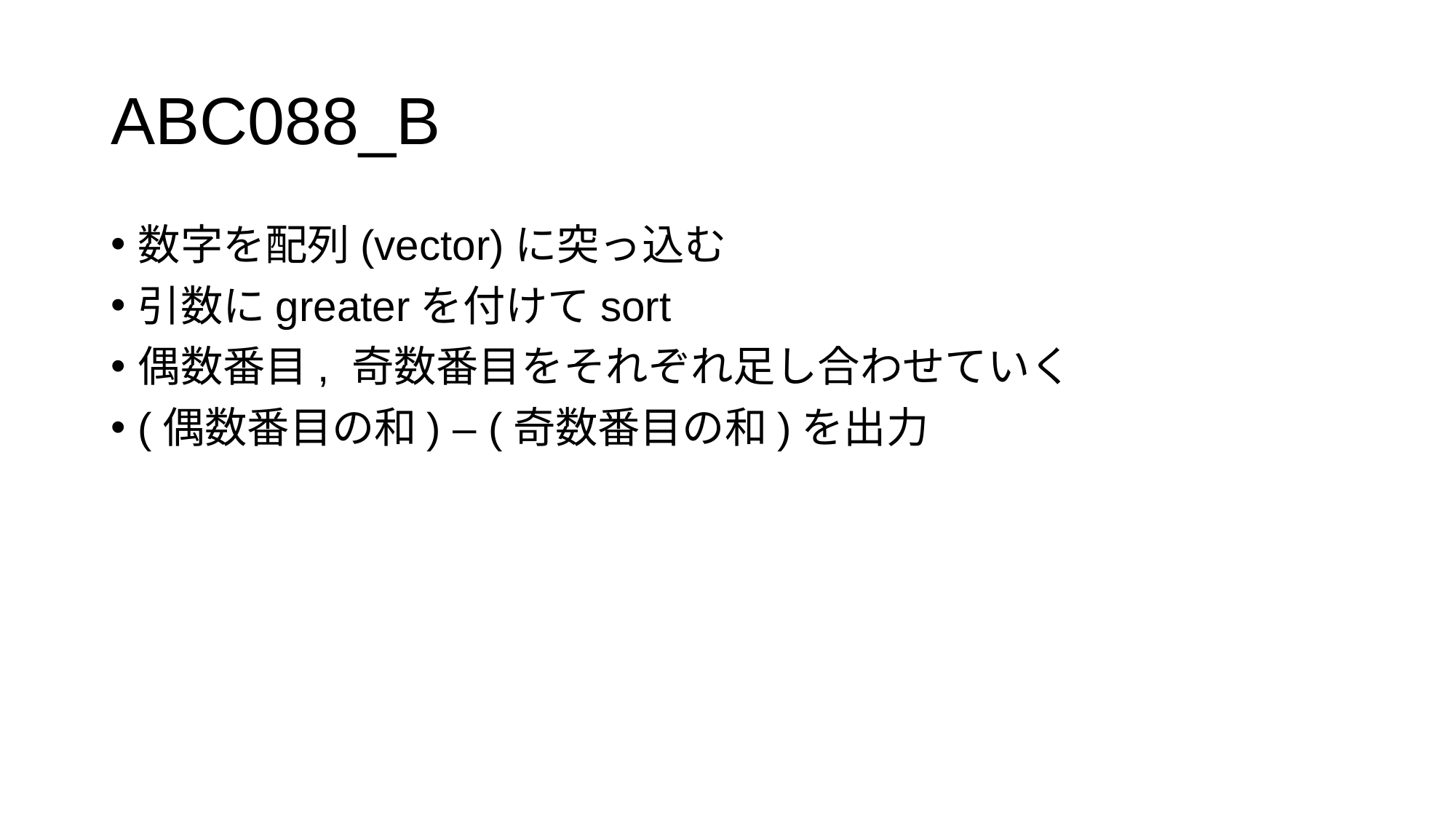

# ABC088_B
数字を配列(vector)に突っ込む
引数にgreaterを付けてsort
偶数番目, 奇数番目をそれぞれ足し合わせていく
(偶数番目の和) – (奇数番目の和)を出力